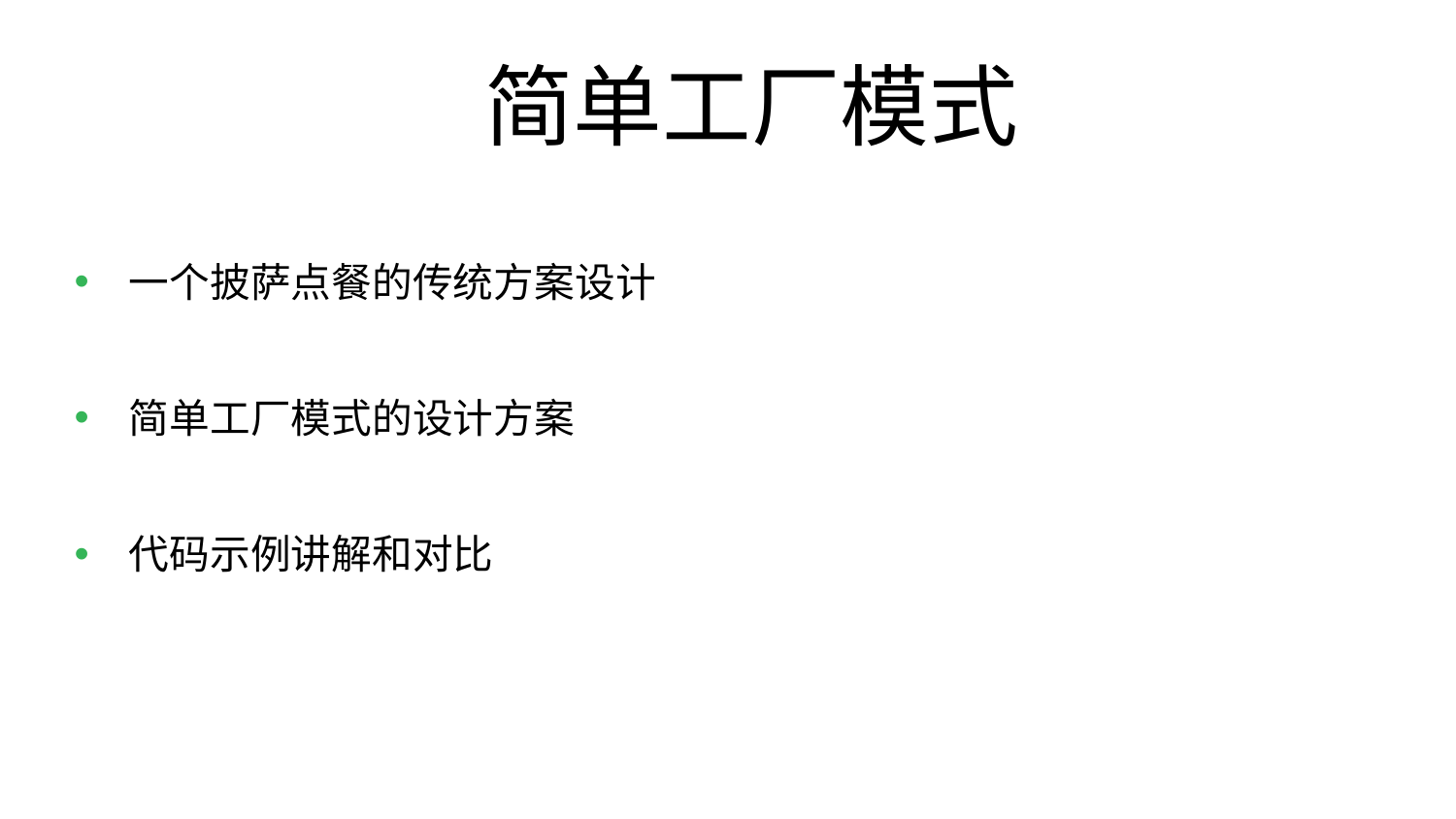

简单工厂模式
一个披萨点餐的传统方案设计

简单工厂模式的设计方案

代码示例讲解和对比